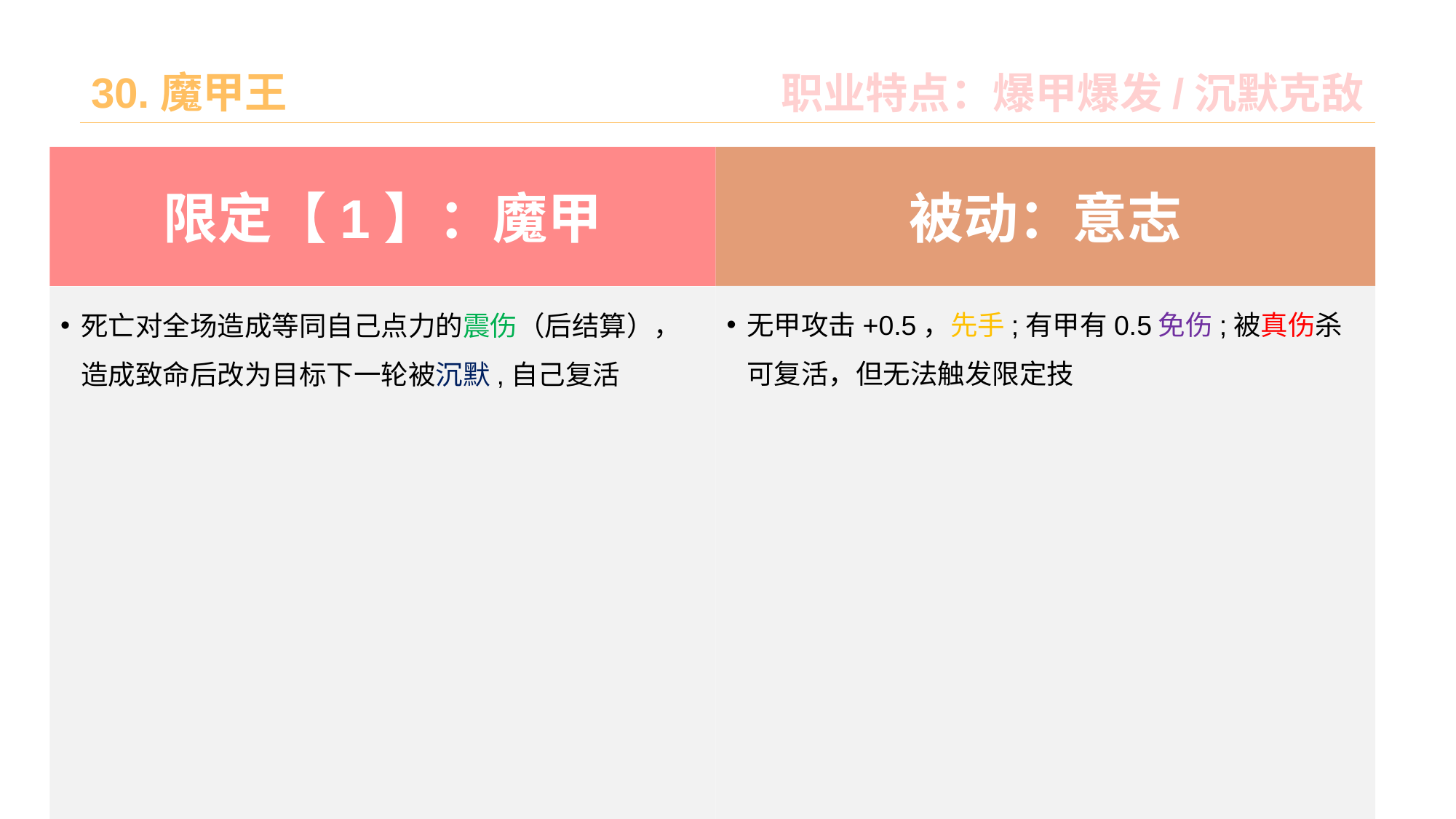

# 30.魔甲王
职业特点：爆甲爆发/沉默克敌
被动：意志
限定【1】：魔甲
无甲攻击+0.5，先手;有甲有0.5免伤;被真伤杀可复活，但无法触发限定技
死亡对全场造成等同自己点力的震伤（后结算），造成致命后改为目标下一轮被沉默,自己复活